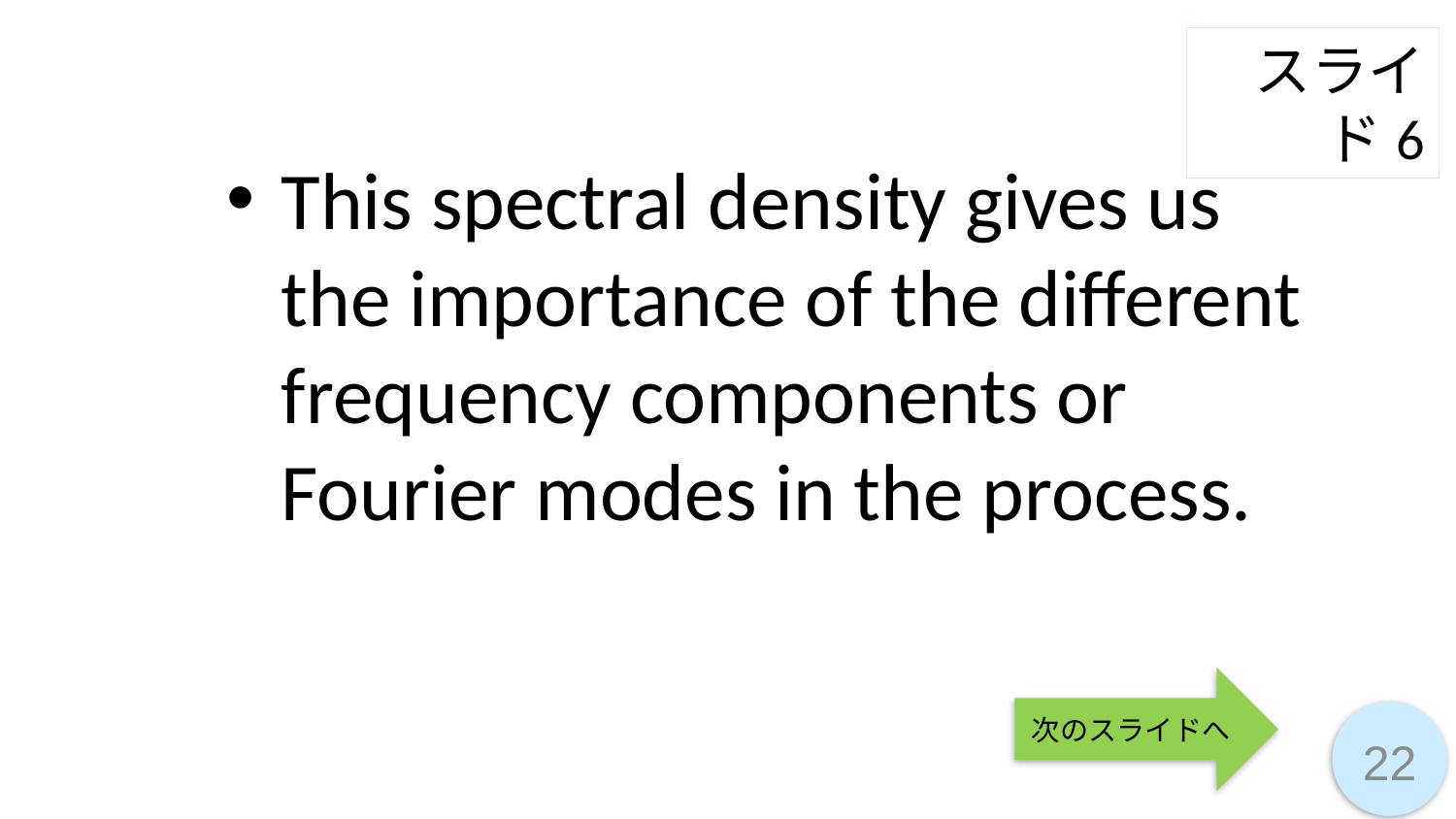

スライド6
This spectral density gives us the importance of the different frequency components or Fourier modes in the process.
次のスライドへ
22